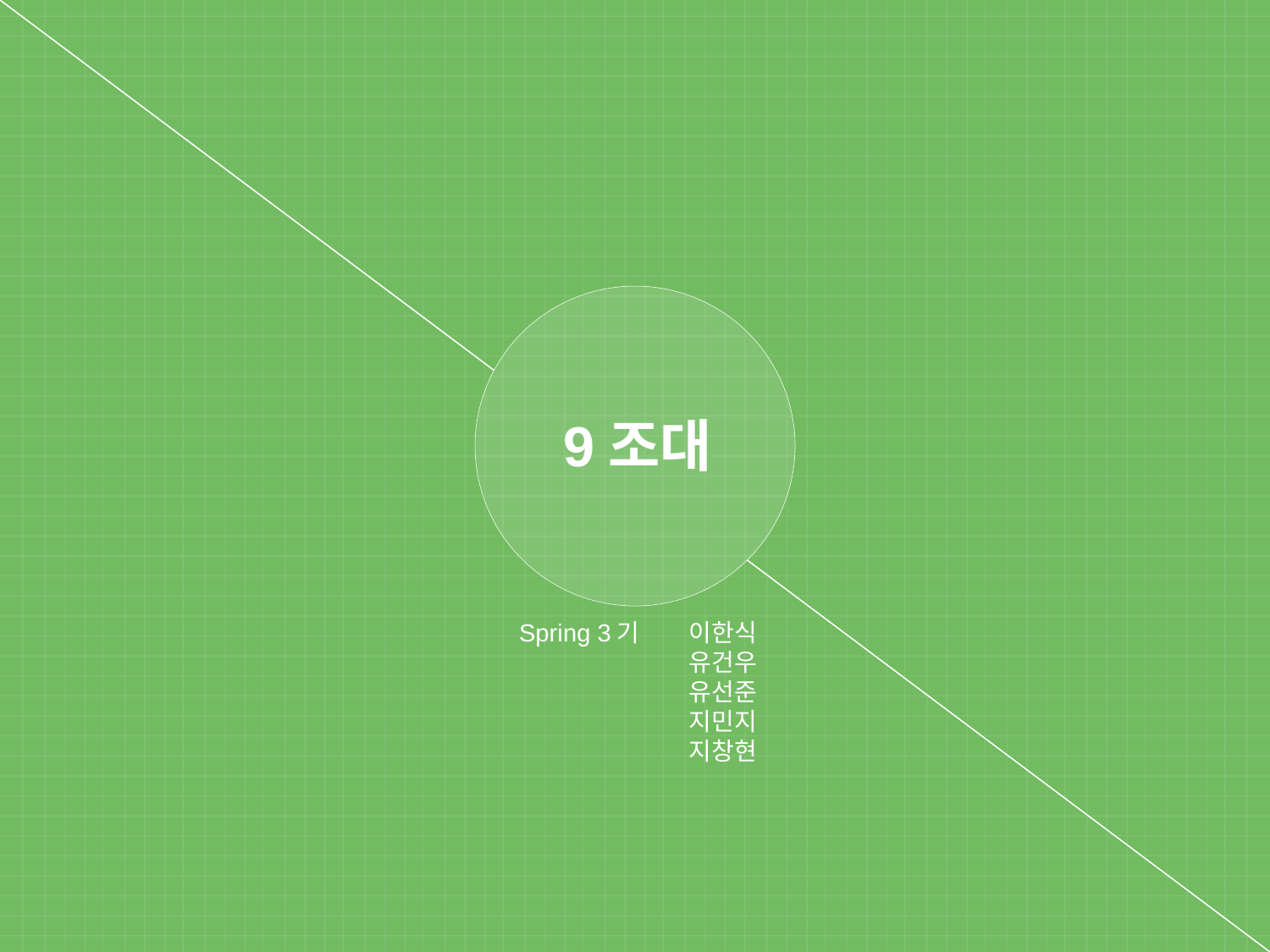

9조대
Spring 3기       이한식
유건우
유선준
지민지
지창현